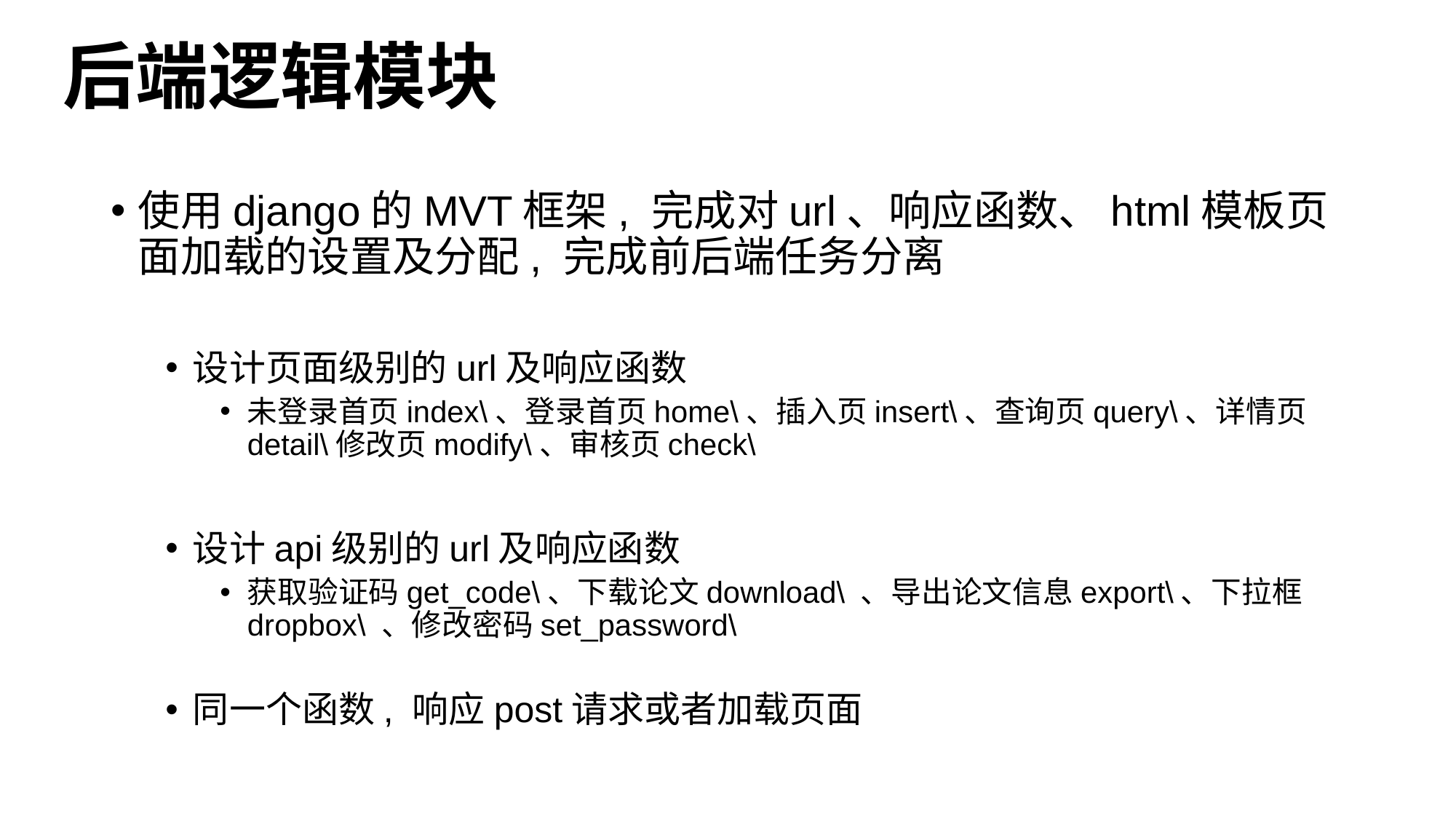

# 后端逻辑模块
使用django的MVT框架, 完成对url、响应函数、html模板页面加载的设置及分配, 完成前后端任务分离

设计页面级别的url及响应函数
未登录首页index\、登录首页home\、插入页insert\、查询页query\、详情页detail\修改页modify\、审核页check\

设计api级别的url及响应函数
获取验证码get_code\、下载论文download\ 、导出论文信息export\、下拉框dropbox\ 、修改密码set_password\

同一个函数, 响应post请求或者加载页面